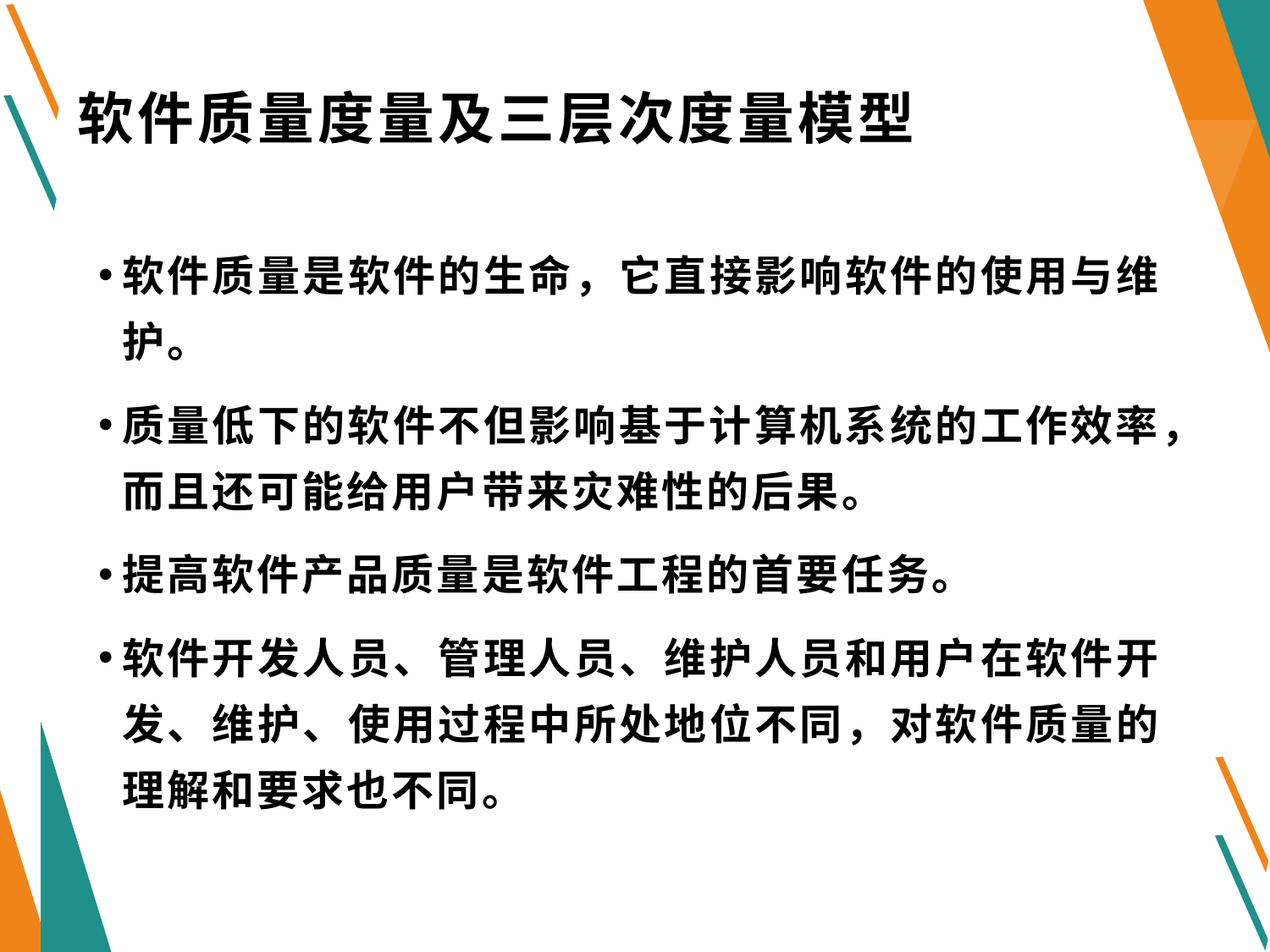

# 软件质量度量及三层次度量模型
软件质量是软件的生命，它直接影响软件的使用与维护。
质量低下的软件不但影响基于计算机系统的工作效率，而且还可能给用户带来灾难性的后果。
提高软件产品质量是软件工程的首要任务。
软件开发人员、管理人员、维护人员和用户在软件开发、维护、使用过程中所处地位不同，对软件质量的理解和要求也不同。